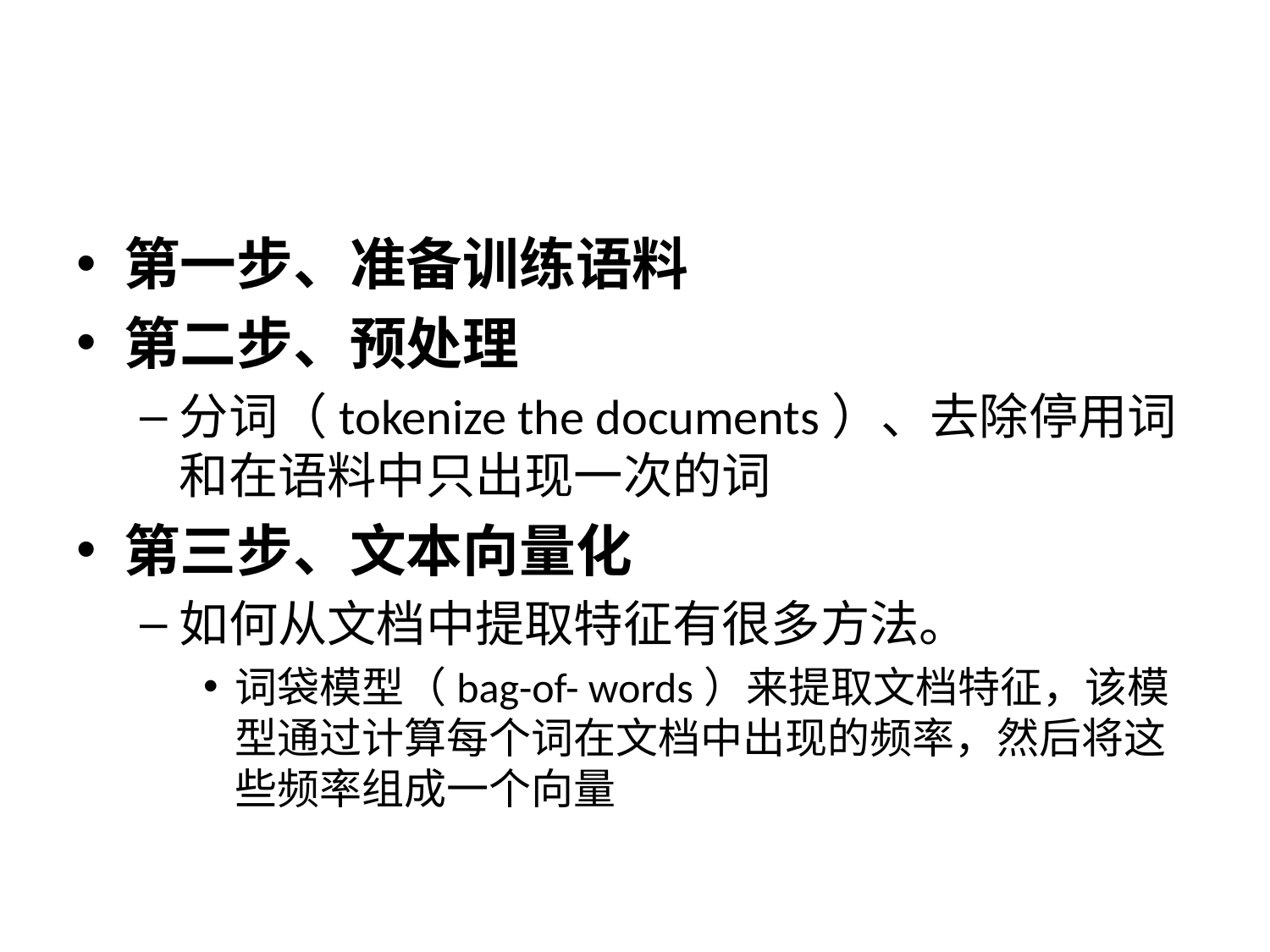

#
第一步、准备训练语料
第二步、预处理
分词（tokenize the documents）、去除停用词和在语料中只出现一次的词
第三步、文本向量化
如何从文档中提取特征有很多方法。
词袋模型（bag-of- words）来提取文档特征，该模型通过计算每个词在文档中出现的频率，然后将这些频率组成一个向量